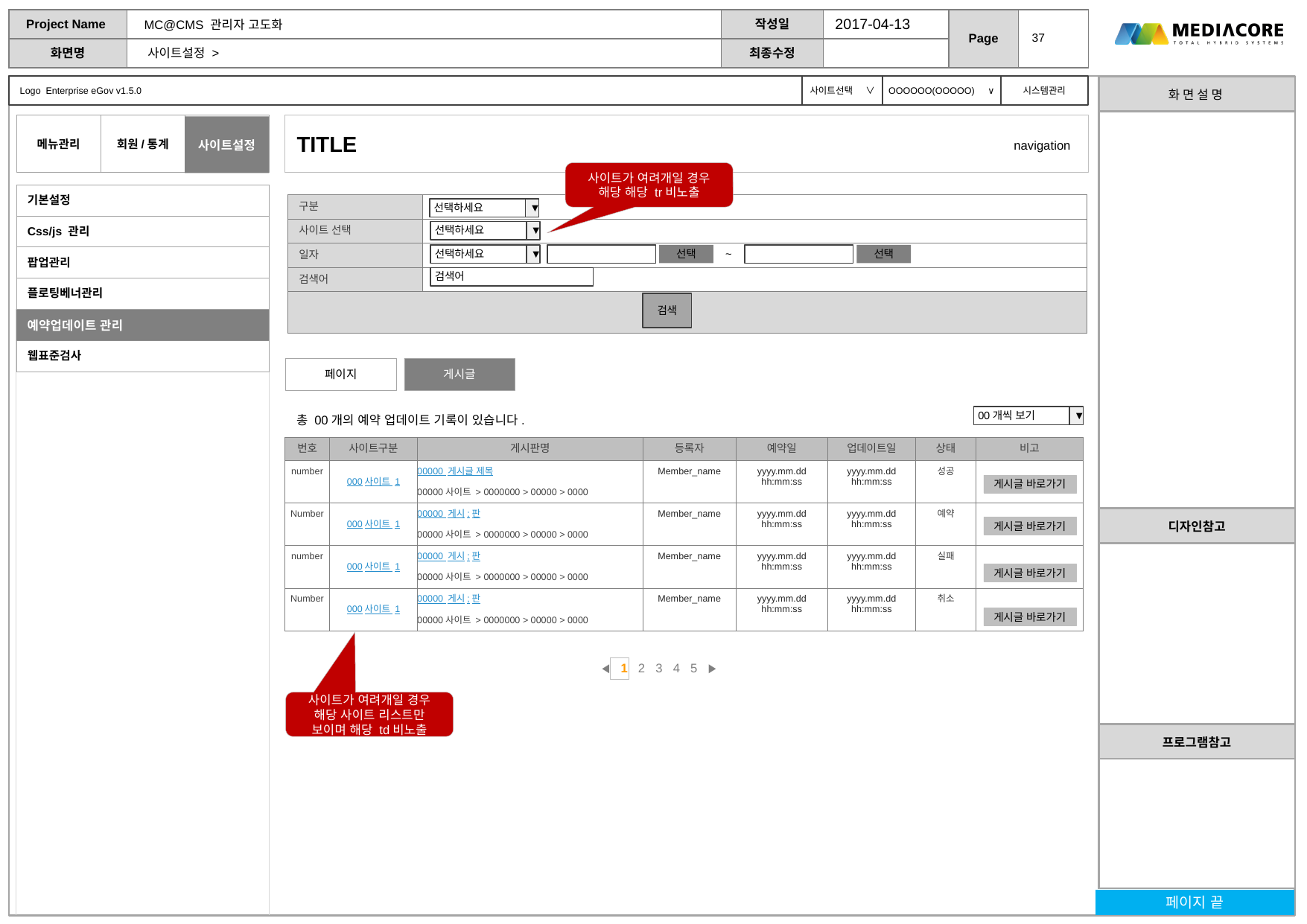

2017-04-13
37
사이트설정 >
| 화 면 설 명 |
| --- |
|  |
| 디자인참고 |
|  |
| 프로그램참고 |
|  |
사이트설정
사이트가 여려개일 경우 해당 해당 tr비노출
| 구분 |  |
| --- | --- |
| 사이트 선택 |  |
| 일자 |  |
| 검색어 |  |
|  |  |
선택하세요
▼
선택하세요
▼

선택
~

선택
선택하세요
▼
검색어
검색
예약업데이트 관리
페이지
게시글
총 00개의 예약 업데이트 기록이 있습니다.
00개씩 보기
▼
| 번호 | 사이트구분 | 게시판명 | 등록자 | 예약일 | 업데이트일 | 상태 | 비고 |
| --- | --- | --- | --- | --- | --- | --- | --- |
| number | 000사이트 1 | 00000 게시글 제목 00000사이트 > 0000000 > 00000 > 0000 | Member\_name | yyyy.mm.dd hh:mm:ss | yyyy.mm.dd hh:mm:ss | 성공 |  |
| Number | 000사이트 1 | 00000 게시;판 00000사이트 > 0000000 > 00000 > 0000 | Member\_name | yyyy.mm.dd hh:mm:ss | yyyy.mm.dd hh:mm:ss | 예약 |  |
| number | 000사이트 1 | 00000 게시;판 00000사이트 > 0000000 > 00000 > 0000 | Member\_name | yyyy.mm.dd hh:mm:ss | yyyy.mm.dd hh:mm:ss | 실패 |  |
| Number | 000사이트 1 | 00000 게시;판 00000사이트 > 0000000 > 00000 > 0000 | Member\_name | yyyy.mm.dd hh:mm:ss | yyyy.mm.dd hh:mm:ss | 취소 |  |
게시글 바로가기
게시글 바로가기
게시글 바로가기
게시글 바로가기
◀   1   2   3   4   5   ▶

사이트가 여려개일 경우 해당 사이트 리스트만 보이며 해당 td비노출